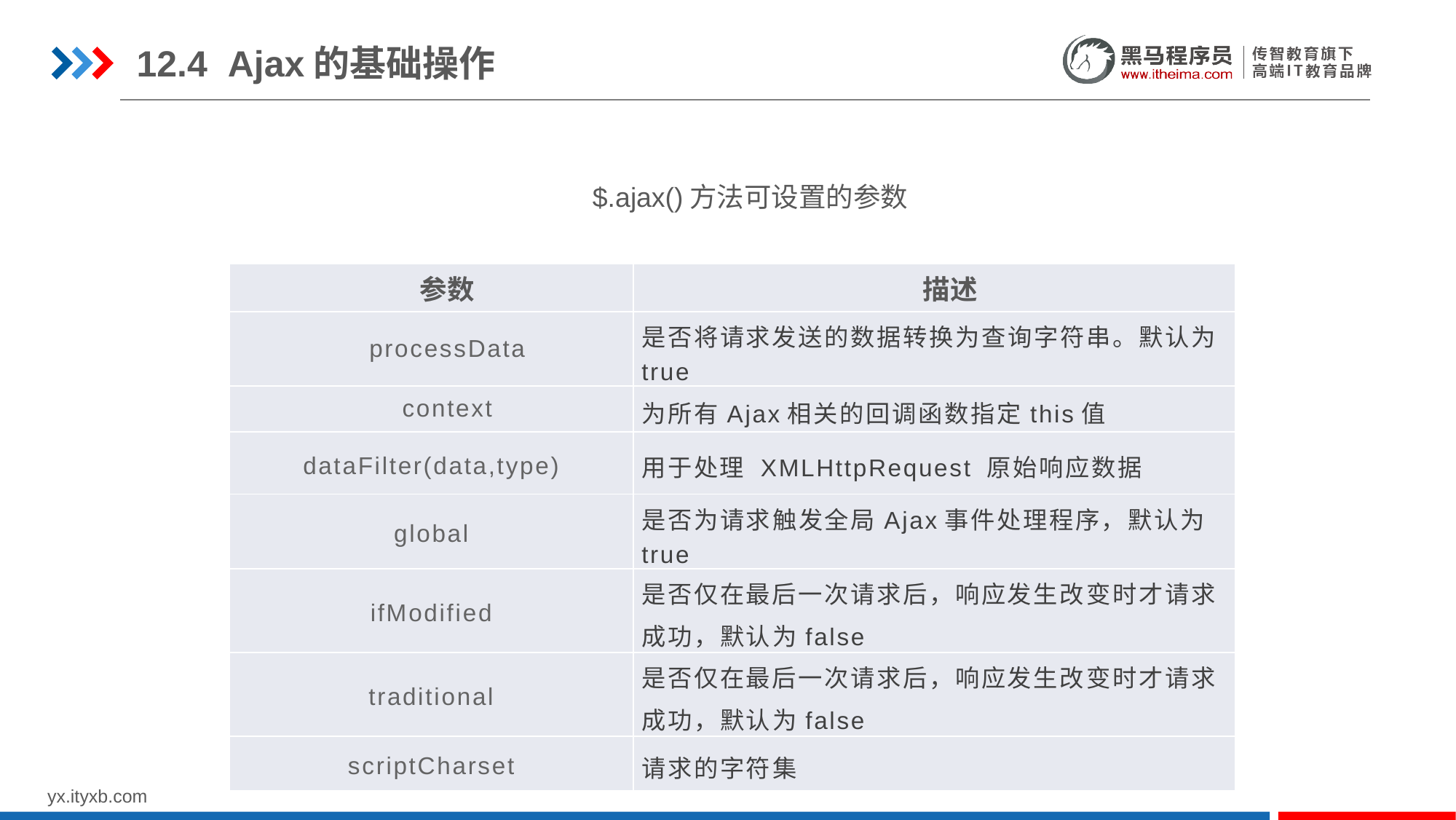

12.4  Ajax的基础操作
$.ajax()方法可设置的参数
| 参数 | 描述 |
| --- | --- |
| processData | 是否将请求发送的数据转换为查询字符串。默认为true |
| context | 为所有Ajax相关的回调函数指定this值 |
| dataFilter(data,type) | 用于处理 XMLHttpRequest 原始响应数据 |
| global | 是否为请求触发全局Ajax事件处理程序，默认为true |
| ifModified | 是否仅在最后一次请求后，响应发生改变时才请求成功，默认为false |
| traditional | 是否仅在最后一次请求后，响应发生改变时才请求成功，默认为false |
| scriptCharset | 请求的字符集 |